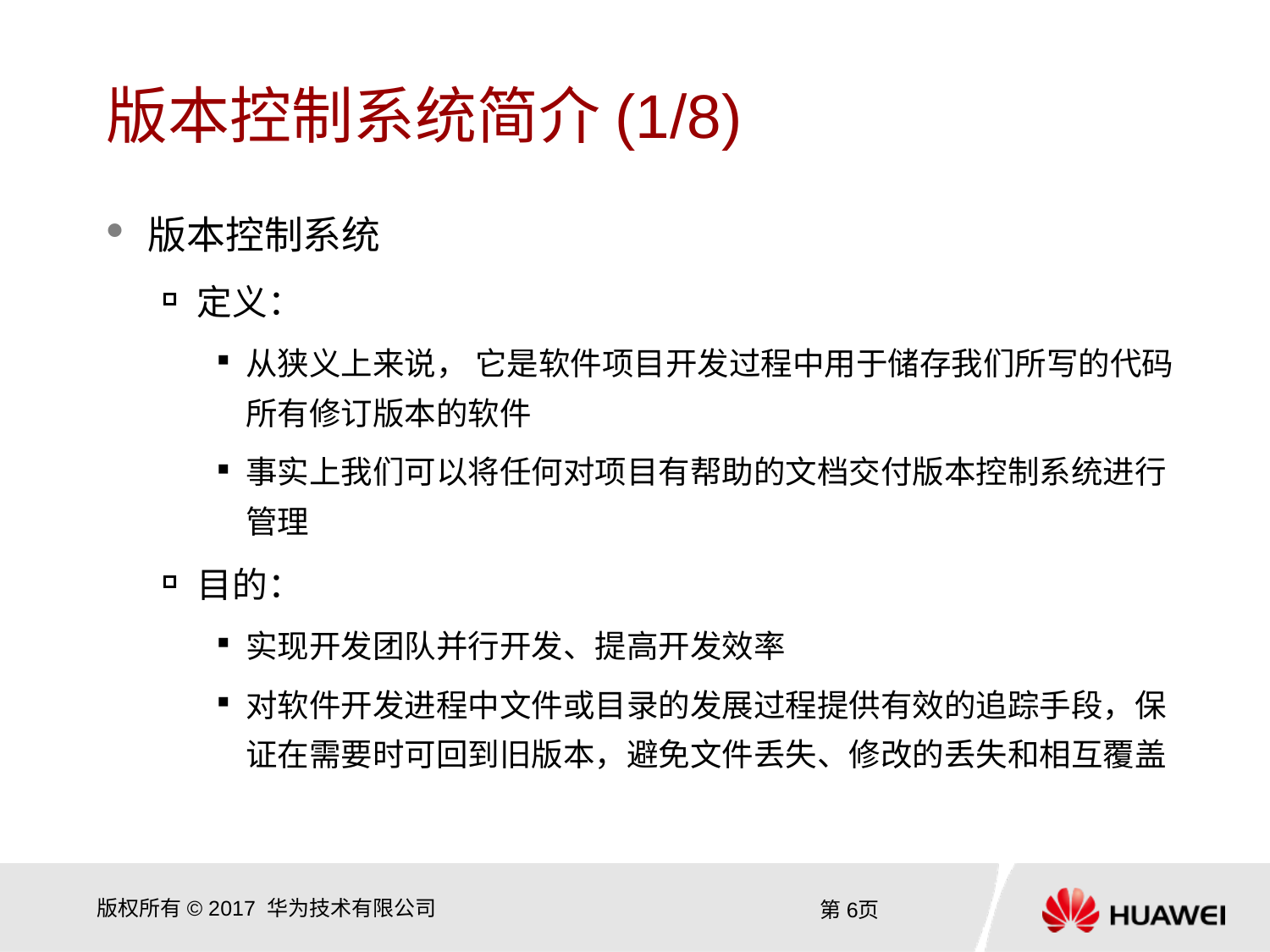

# 版本控制系统简介(1/8)
版本控制系统
定义：
从狭义上来说， 它是软件项目开发过程中用于储存我们所写的代码所有修订版本的软件
事实上我们可以将任何对项目有帮助的文档交付版本控制系统进行管理
目的：
实现开发团队并行开发、提高开发效率
对软件开发进程中文件或目录的发展过程提供有效的追踪手段，保证在需要时可回到旧版本，避免文件丢失、修改的丢失和相互覆盖